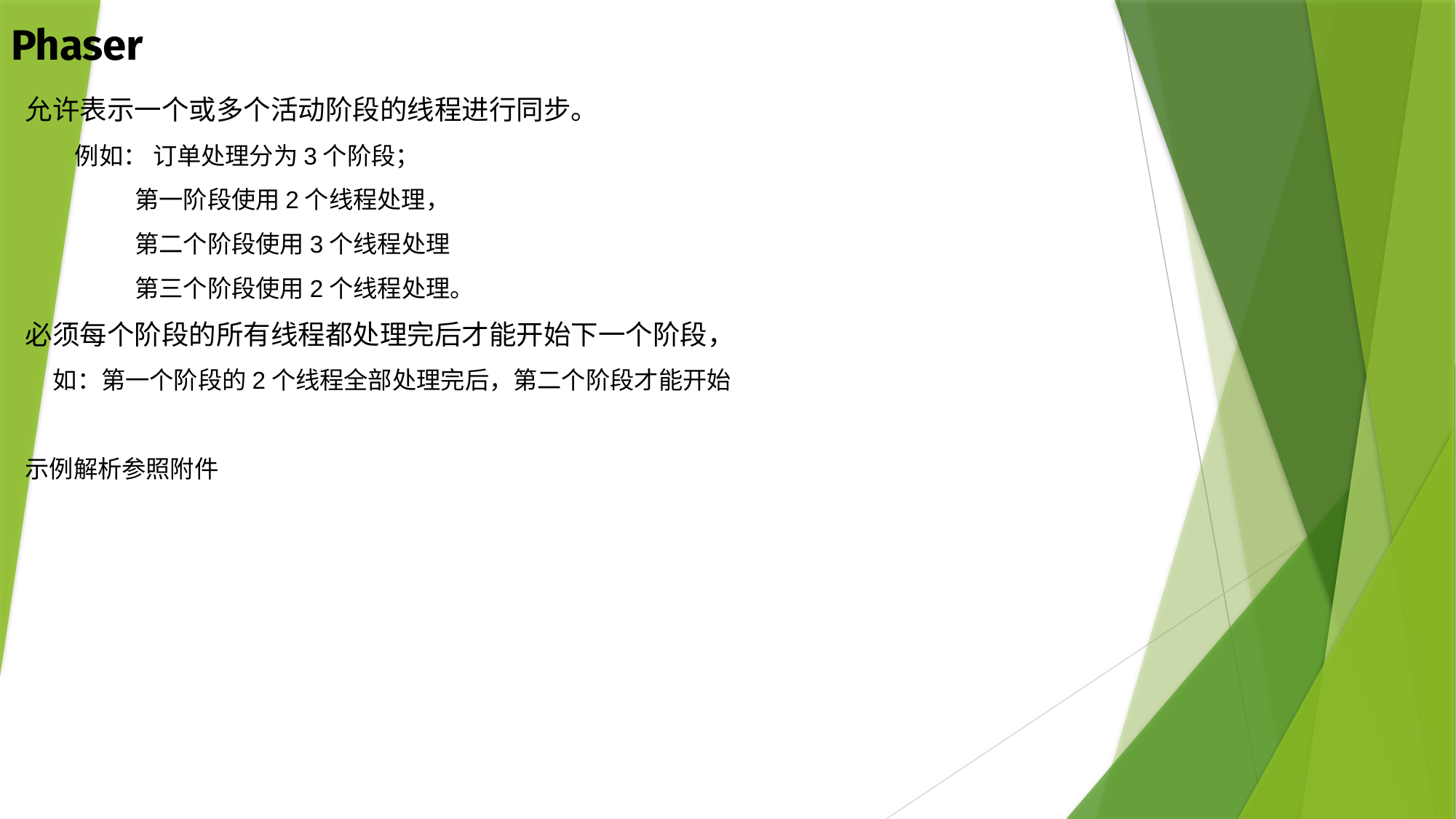

# Phaser
允许表示一个或多个活动阶段的线程进行同步。
        例如： 订单处理分为3个阶段；
                   第一阶段使用2个线程处理，
                   第二个阶段使用3个线程处理
                   第三个阶段使用2个线程处理。
必须每个阶段的所有线程都处理完后才能开始下一个阶段，
    如：第一个阶段的2个线程全部处理完后，第二个阶段才能开始

示例解析参照附件